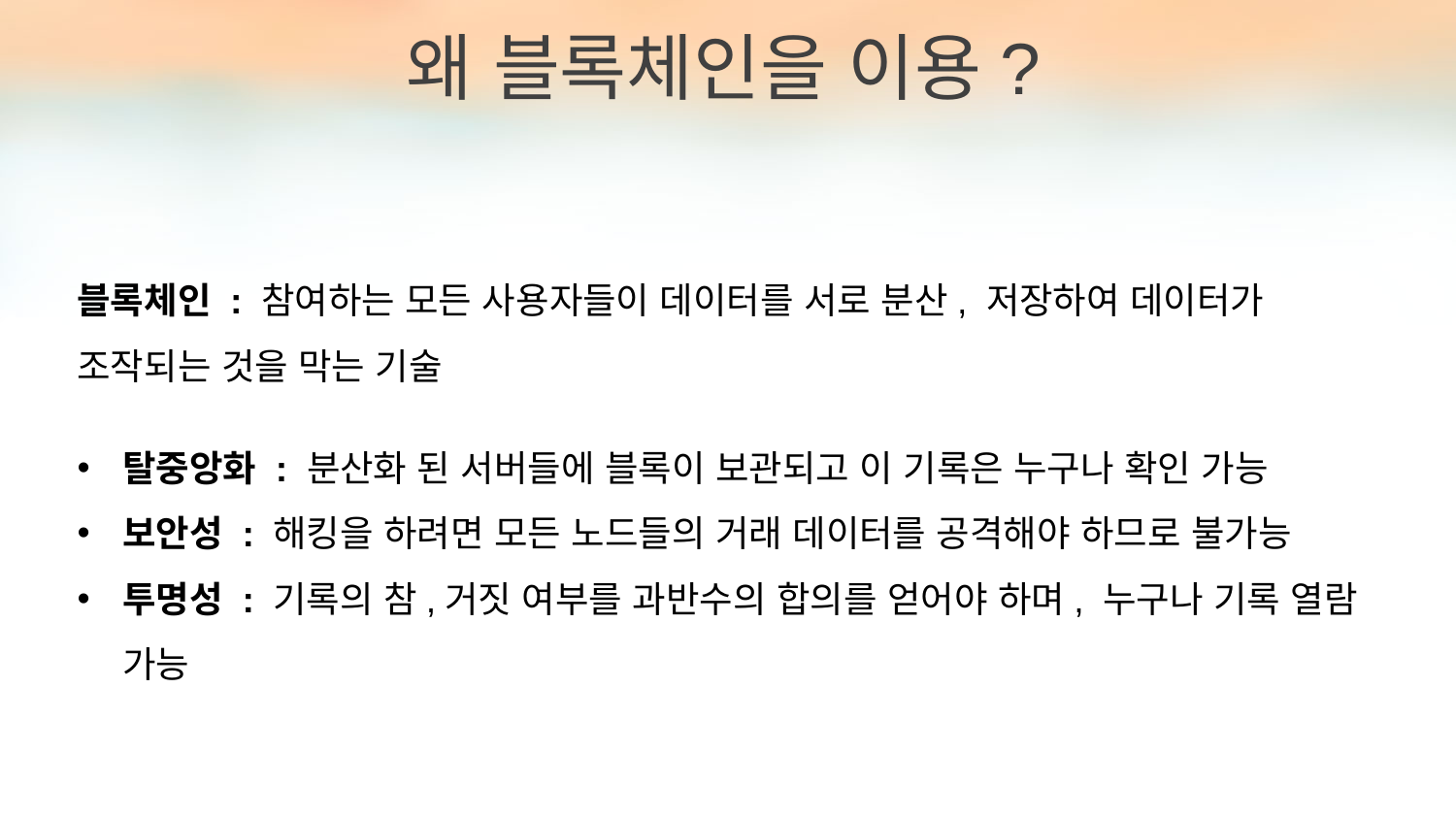

왜 블록체인을 이용?
블록체인 : 참여하는 모든 사용자들이 데이터를 서로 분산, 저장하여 데이터가 조작되는 것을 막는 기술

탈중앙화 : 분산화 된 서버들에 블록이 보관되고 이 기록은 누구나 확인 가능
보안성 : 해킹을 하려면 모든 노드들의 거래 데이터를 공격해야 하므로 불가능
투명성 : 기록의 참,거짓 여부를 과반수의 합의를 얻어야 하며, 누구나 기록 열람 가능